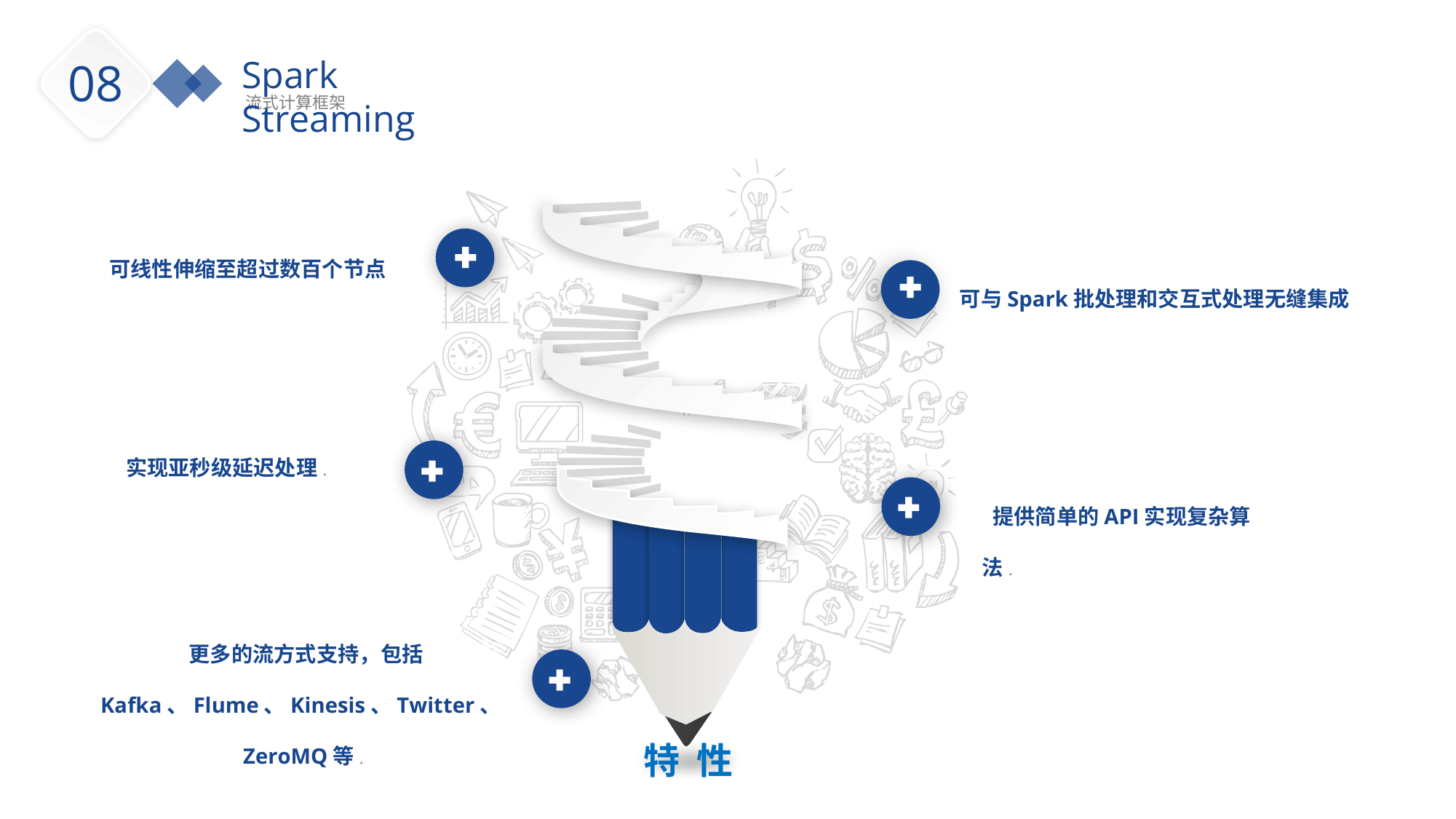

Spark Streaming
流式计算框架
08

可线性伸缩至超过数百个节点

可与Spark批处理和交互式处理无缝集成

实现亚秒级延迟处理.

 提供简单的API实现复杂算法.

 更多的流方式支持，包括Kafka、Flume、Kinesis、Twitter、ZeroMQ等.

特  性